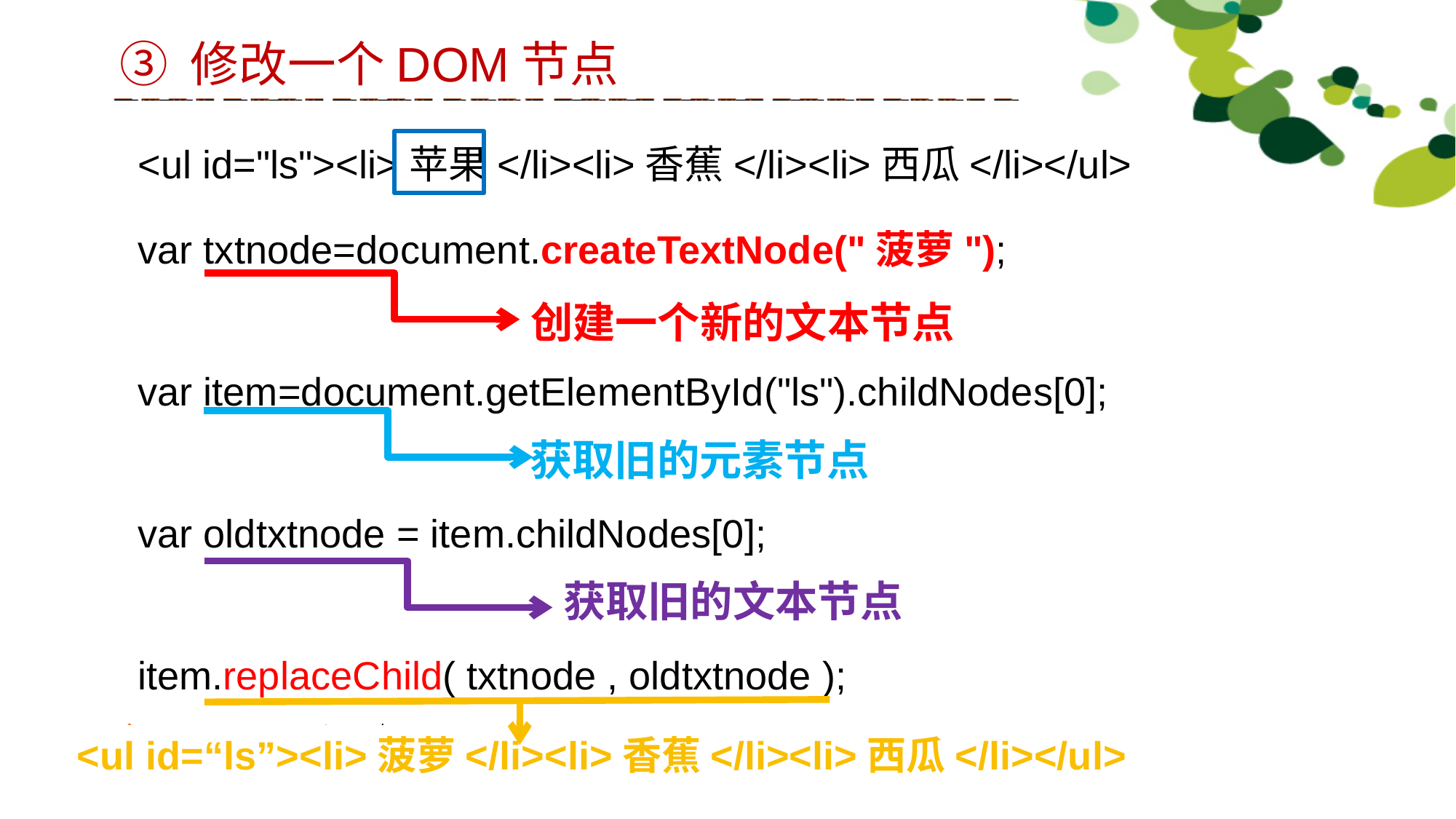

③ 修改一个DOM节点

<ul id="ls"><li>苹果</li><li>香蕉</li><li>西瓜</li></ul>
var txtnode=document.createTextNode("菠萝");

var item=document.getElementById("ls").childNodes[0];

var oldtxtnode = item.childNodes[0];

item.replaceChild( txtnode , oldtxtnode );
创建一个新的文本节点
获取旧的元素节点
获取旧的文本节点
<ul id=“ls”><li>菠萝</li><li>香蕉</li><li>西瓜</li></ul>